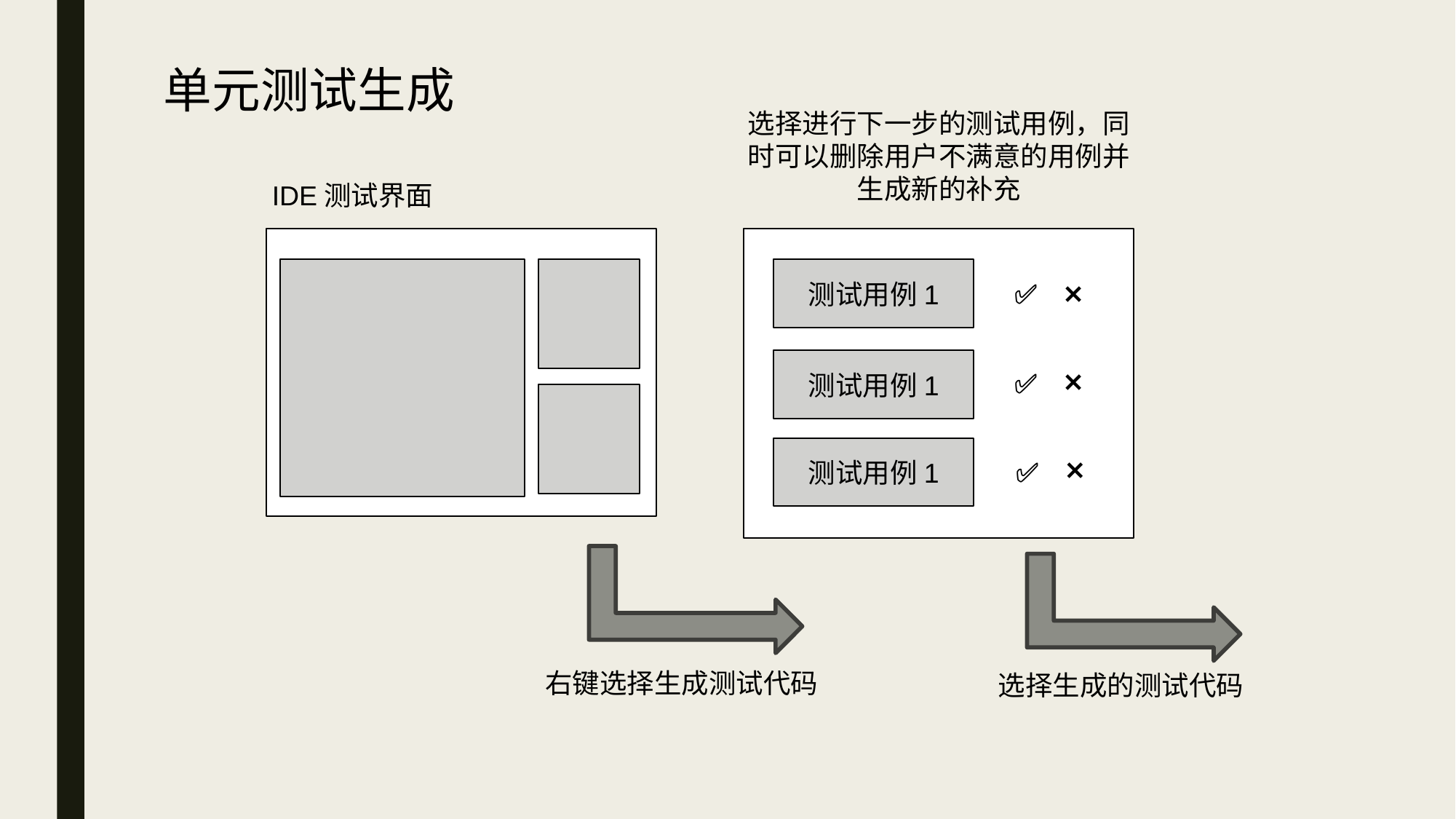

单元测试生成
选择进行下一步的测试用例，同时可以删除用户不满意的用例并生成新的补充
IDE测试界面

测试用例1
✅
❌
测试用例1
❌
✅

测试用例1
❌
✅

右键选择生成测试代码
选择生成的测试代码